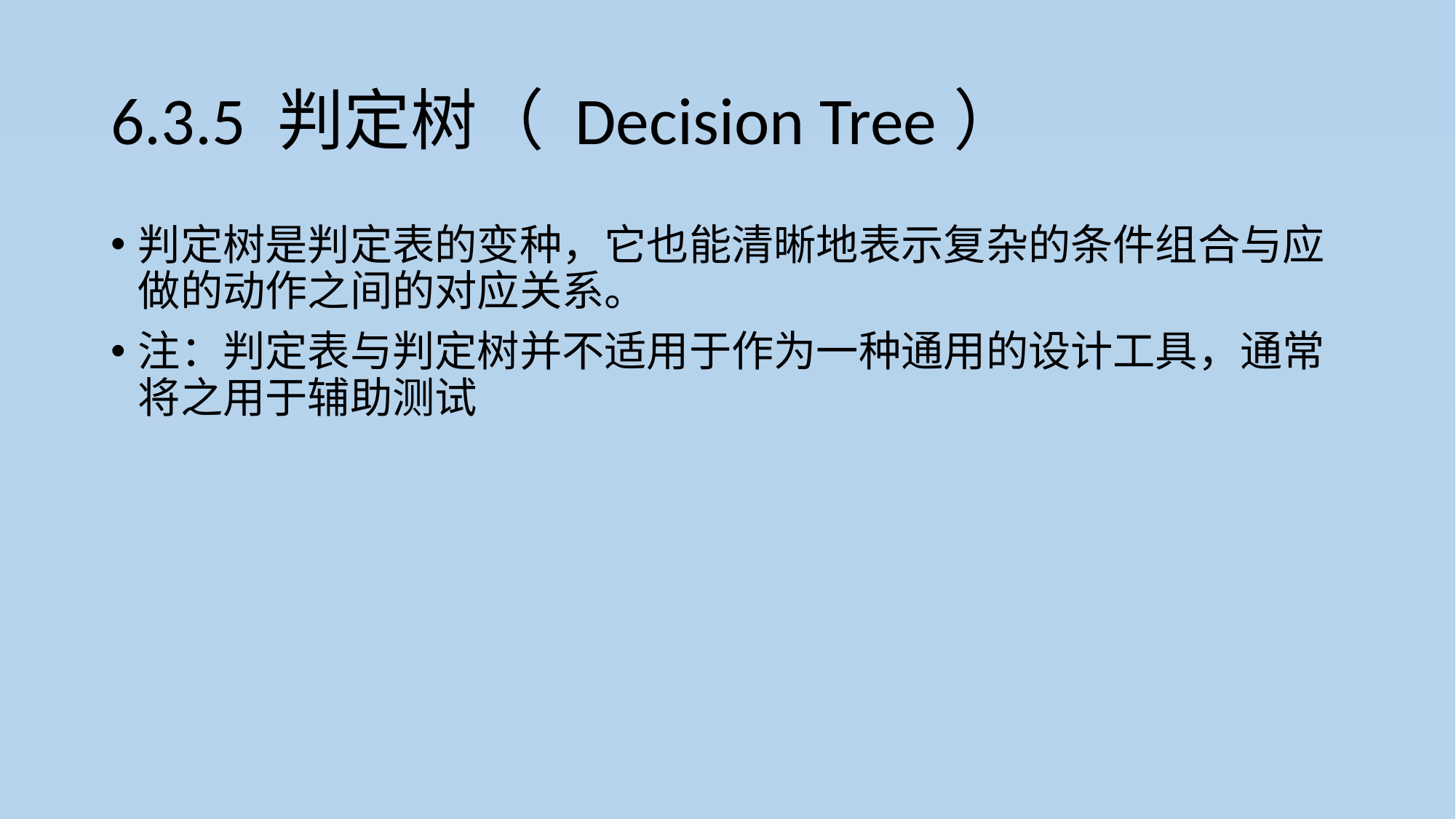

# 6.3.5 判定树（ Decision Tree）
判定树是判定表的变种，它也能清晰地表示复杂的条件组合与应做的动作之间的对应关系。
注：判定表与判定树并不适用于作为一种通用的设计工具，通常将之用于辅助测试